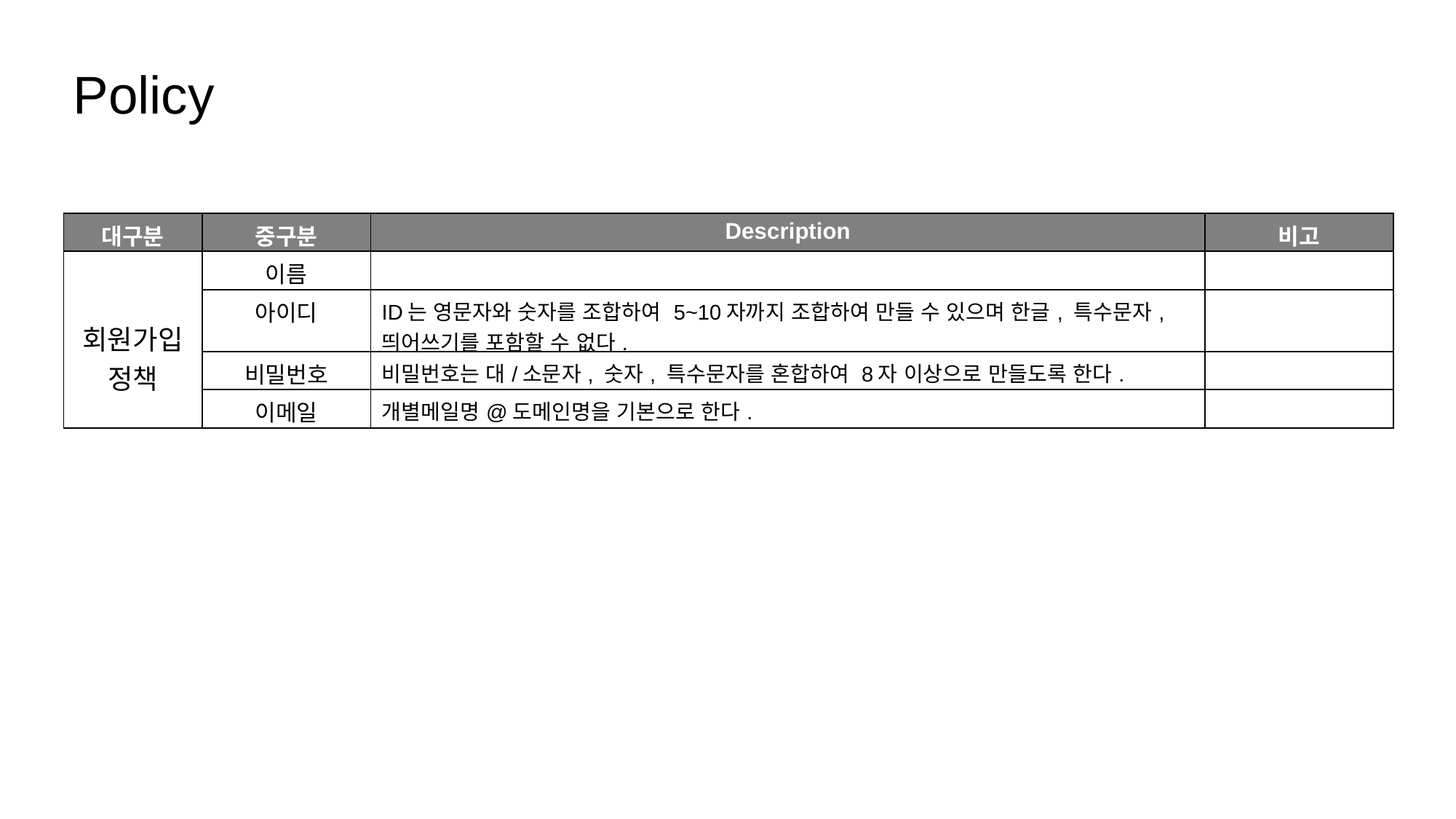

Policy
| 대구분 | 중구분 | Description | 비고 |
| --- | --- | --- | --- |
| 회원가입 정책 | 이름 |  |  |
|  | 아이디 | ID는 영문자와 숫자를 조합하여 5~10자까지 조합하여 만들 수 있으며 한글, 특수문자, 띄어쓰기를 포함할 수 없다. |  |
|  | 비밀번호 | 비밀번호는 대/소문자, 숫자, 특수문자를 혼합하여 8자 이상으로 만들도록 한다. |  |
|  | 이메일 | 개별메일명@도메인명을 기본으로 한다. |  |